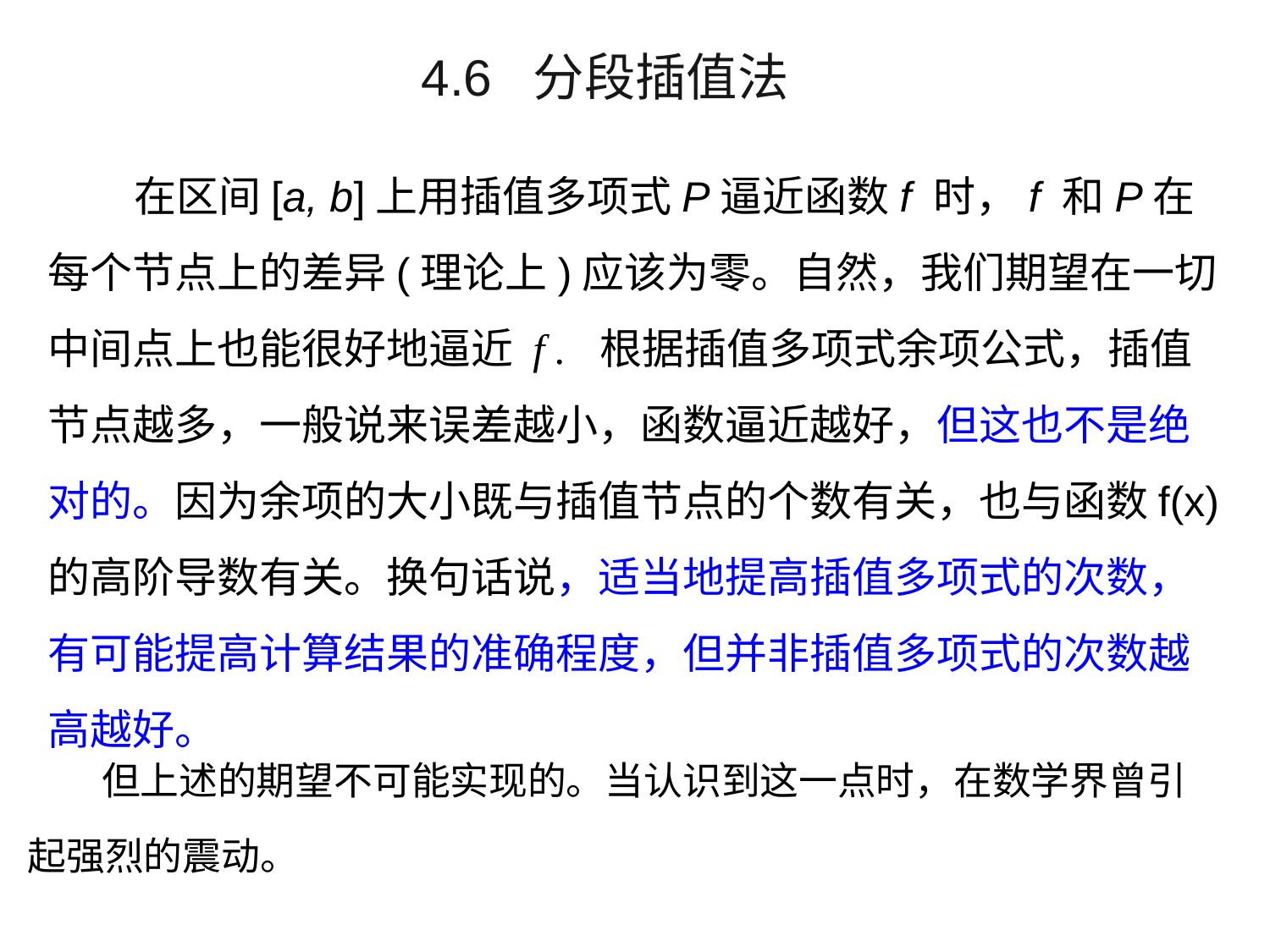

# 4.6  分段插值法
        在区间[a, b]上用插值多项式P逼近函数f 时，f 和P在每个节点上的差异(理论上)应该为零。自然，我们期望在一切中间点上也能很好地逼近 f .  根据插值多项式余项公式，插值节点越多，一般说来误差越小，函数逼近越好，但这也不是绝对的。因为余项的大小既与插值节点的个数有关，也与函数f(x)的高阶导数有关。换句话说，适当地提高插值多项式的次数，有可能提高计算结果的准确程度，但并非插值多项式的次数越高越好。
       但上述的期望不可能实现的。当认识到这一点时，在数学界曾引起强烈的震动。